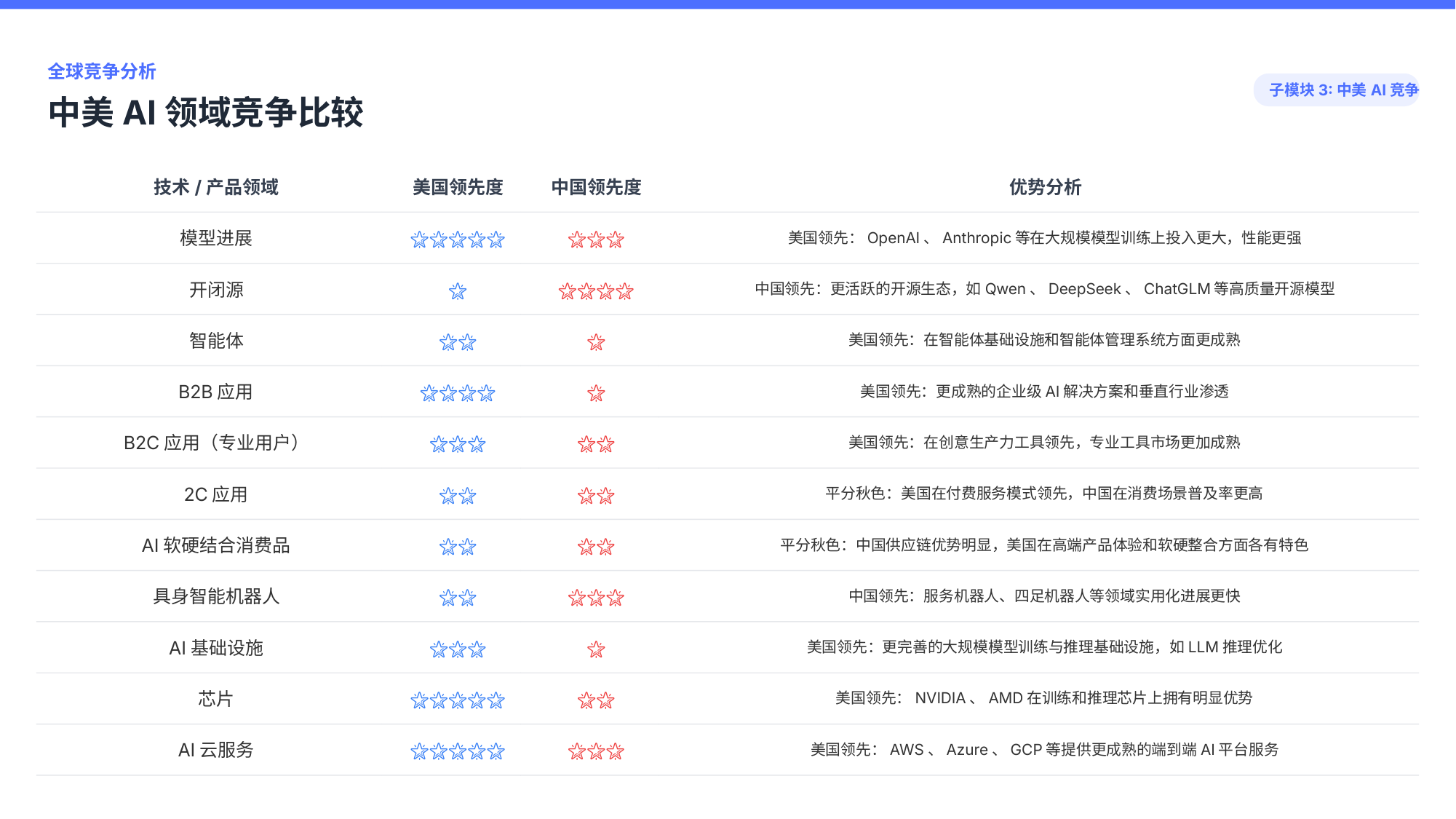

全球竞争分析

子模块3:中美AI竞争
中美AI领域竞争比较

技术/产品领域
美国领先度
中国领先度
优势分析

模型进展
🌟🌟🌟🌟🌟
🌟🌟🌟
美国领先：OpenAI、Anthropic等在大规模模型训练上投入更大，性能更强

开闭源
🌟
🌟🌟🌟🌟
中国领先：更活跃的开源生态，如Qwen、DeepSeek、ChatGLM等高质量开源模型

智能体
🌟🌟
🌟
美国领先：在智能体基础设施和智能体管理系统方面更成熟

B2B应用
🌟🌟🌟🌟
🌟
美国领先：更成熟的企业级AI解决方案和垂直行业渗透

B2C应用（专业用户）
🌟🌟🌟
🌟🌟
美国领先：在创意生产力工具领先，专业工具市场更加成熟

2C应用
🌟🌟
🌟🌟
平分秋色：美国在付费服务模式领先，中国在消费场景普及率更高

AI软硬结合消费品
🌟🌟
🌟🌟
平分秋色：中国供应链优势明显，美国在高端产品体验和软硬整合方面各有特色

具身智能机器人
🌟🌟
🌟🌟🌟
中国领先：服务机器人、四足机器人等领域实用化进展更快

AI基础设施
🌟🌟🌟
🌟
美国领先：更完善的大规模模型训练与推理基础设施，如LLM推理优化

芯片
🌟🌟🌟🌟🌟
🌟🌟
美国领先：NVIDIA、AMD在训练和推理芯片上拥有明显优势

AI云服务
🌟🌟🌟🌟🌟
🌟🌟🌟
美国领先：AWS、Azure、GCP等提供更成熟的端到端AI平台服务